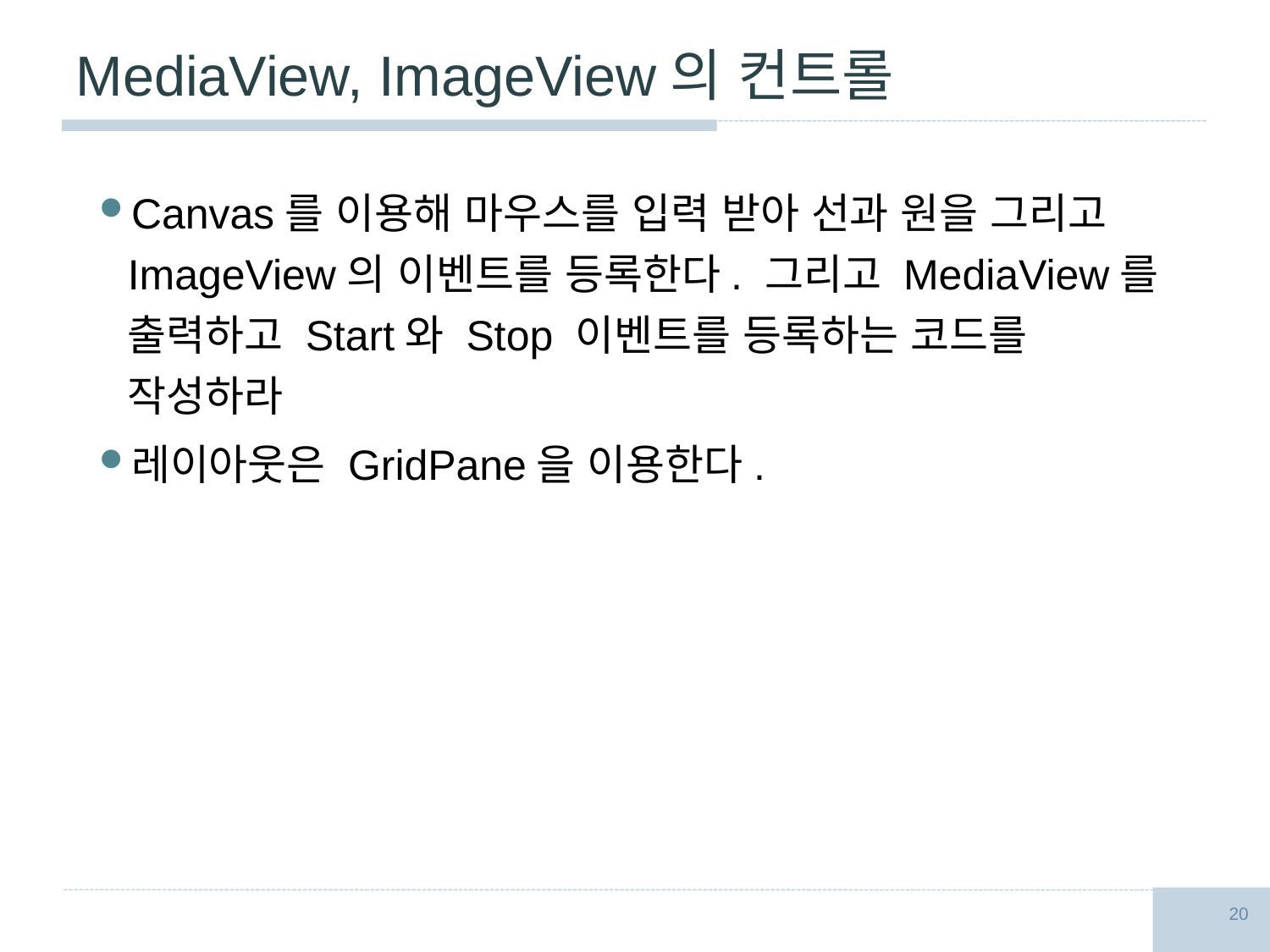

# MediaView, ImageView의 컨트롤
Canvas를 이용해 마우스를 입력 받아 선과 원을 그리고 ImageView의 이벤트를 등록한다. 그리고 MediaView를 출력하고 Start와 Stop 이벤트를 등록하는 코드를 작성하라
레이아웃은 GridPane을 이용한다.